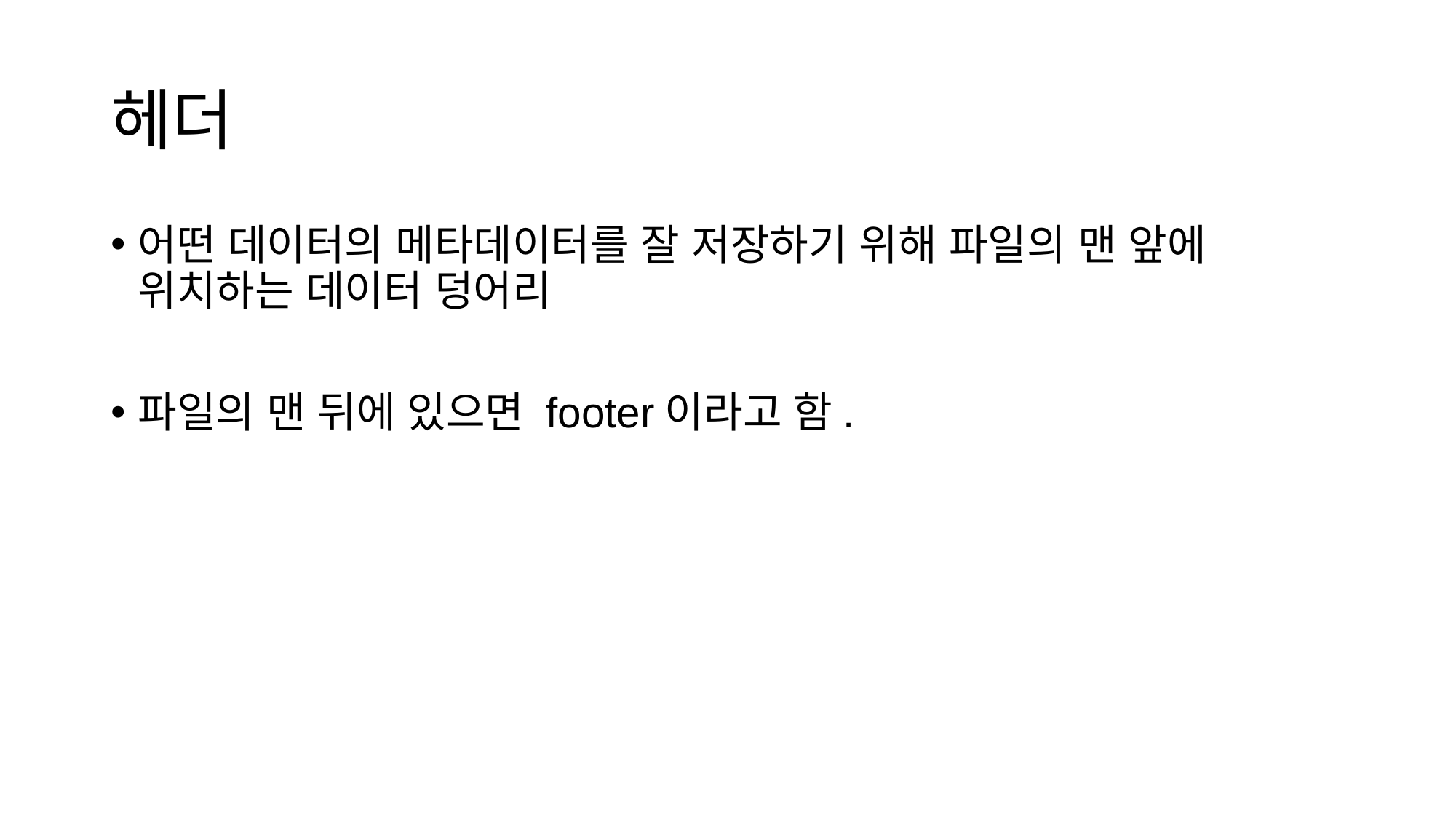

# 헤더
어떤 데이터의 메타데이터를 잘 저장하기 위해 파일의 맨 앞에 위치하는 데이터 덩어리

파일의 맨 뒤에 있으면 footer이라고 함.